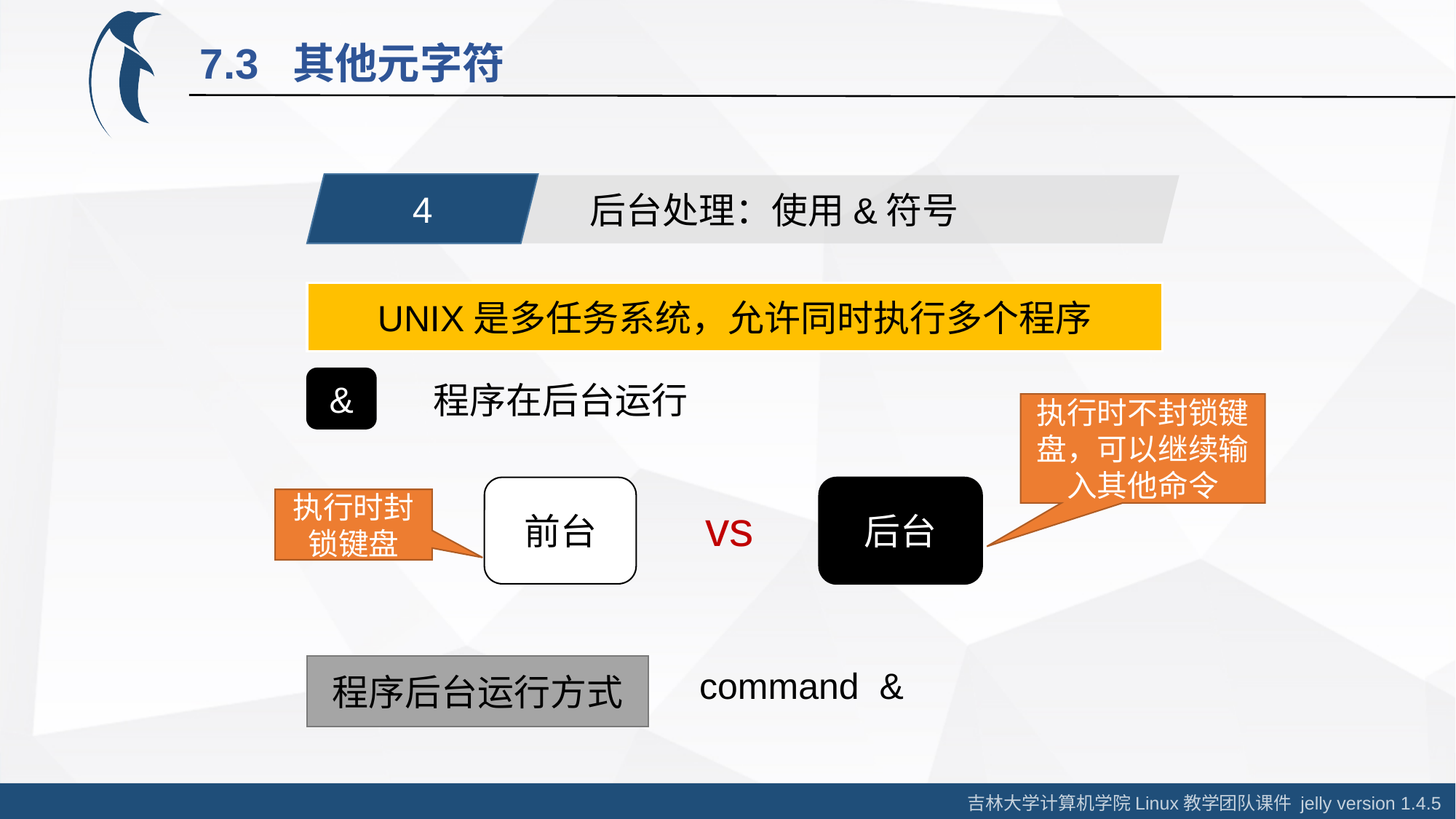

7.3  其他元字符
4
后台处理：使用&符号
UNIX是多任务系统，允许同时执行多个程序
&
程序在后台运行
执行时不封锁键盘，可以继续输入其他命令
前台
后台
执行时封锁键盘
vs
程序后台运行方式
command  &